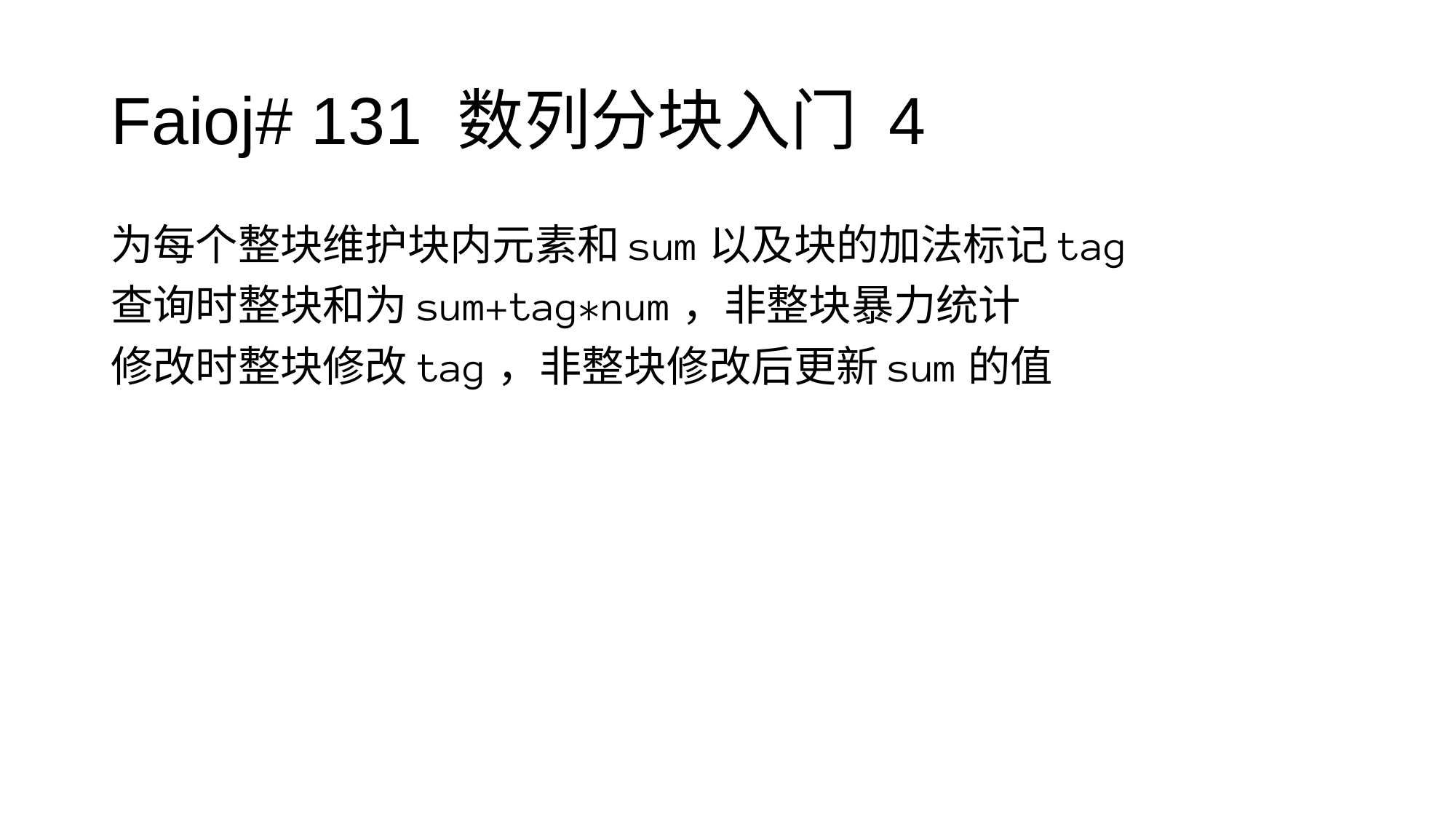

# Faioj# 131 数列分块入门 4
为每个整块维护块内元素和sum以及块的加法标记tag
查询时整块和为sum+tag*num，非整块暴力统计
修改时整块修改tag，非整块修改后更新sum的值